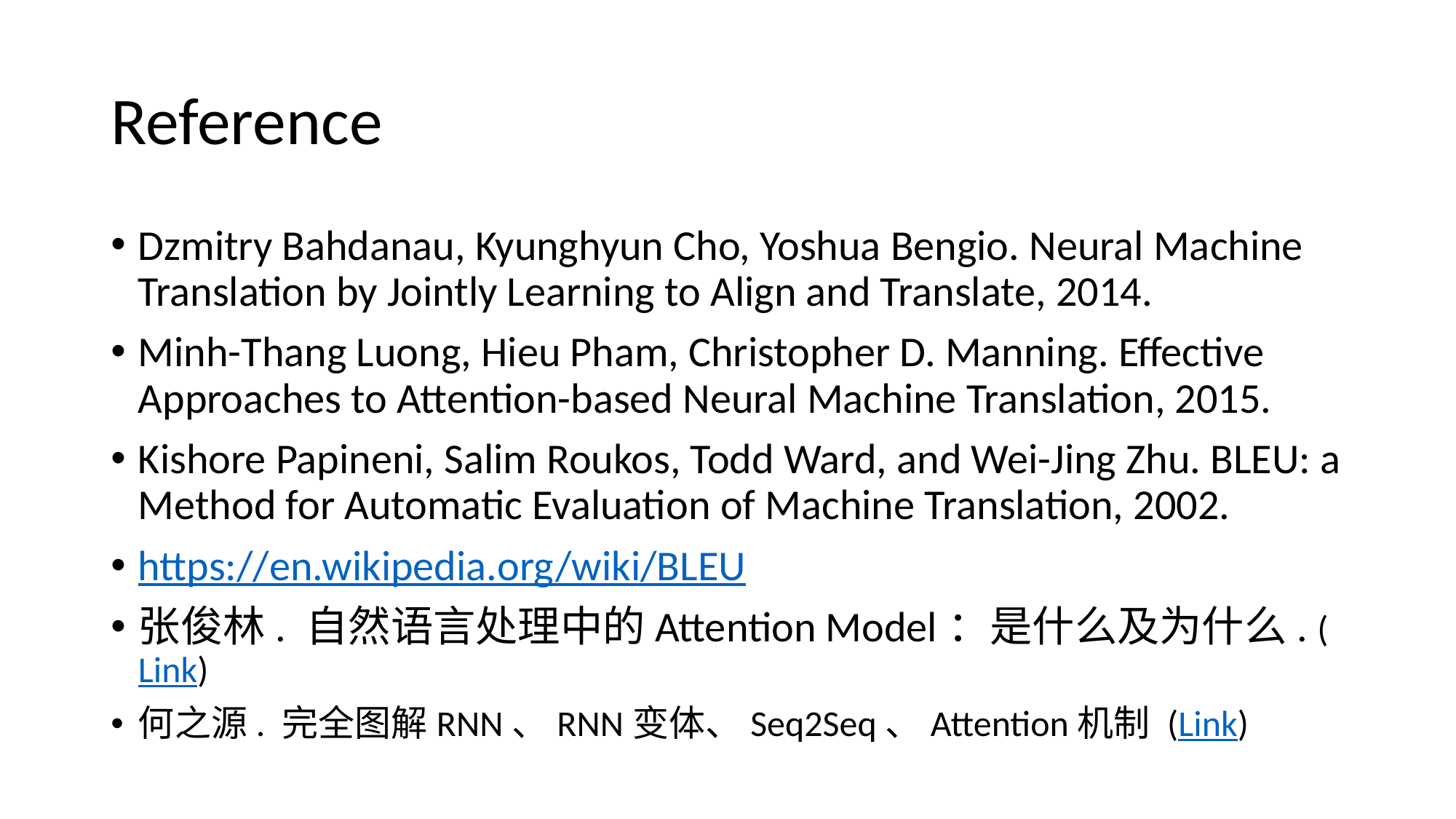

# Reference
Dzmitry Bahdanau, Kyunghyun Cho, Yoshua Bengio. Neural Machine Translation by Jointly Learning to Align and Translate, 2014.
Minh-Thang Luong, Hieu Pham, Christopher D. Manning. Effective Approaches to Attention-based Neural Machine Translation, 2015.
Kishore Papineni, Salim Roukos, Todd Ward, and Wei-Jing Zhu. BLEU: a Method for Automatic Evaluation of Machine Translation, 2002.
https://en.wikipedia.org/wiki/BLEU
张俊林. 自然语言处理中的Attention Model：是什么及为什么. (Link)
何之源. 完全图解RNN、RNN变体、Seq2Seq、Attention机制 (Link)